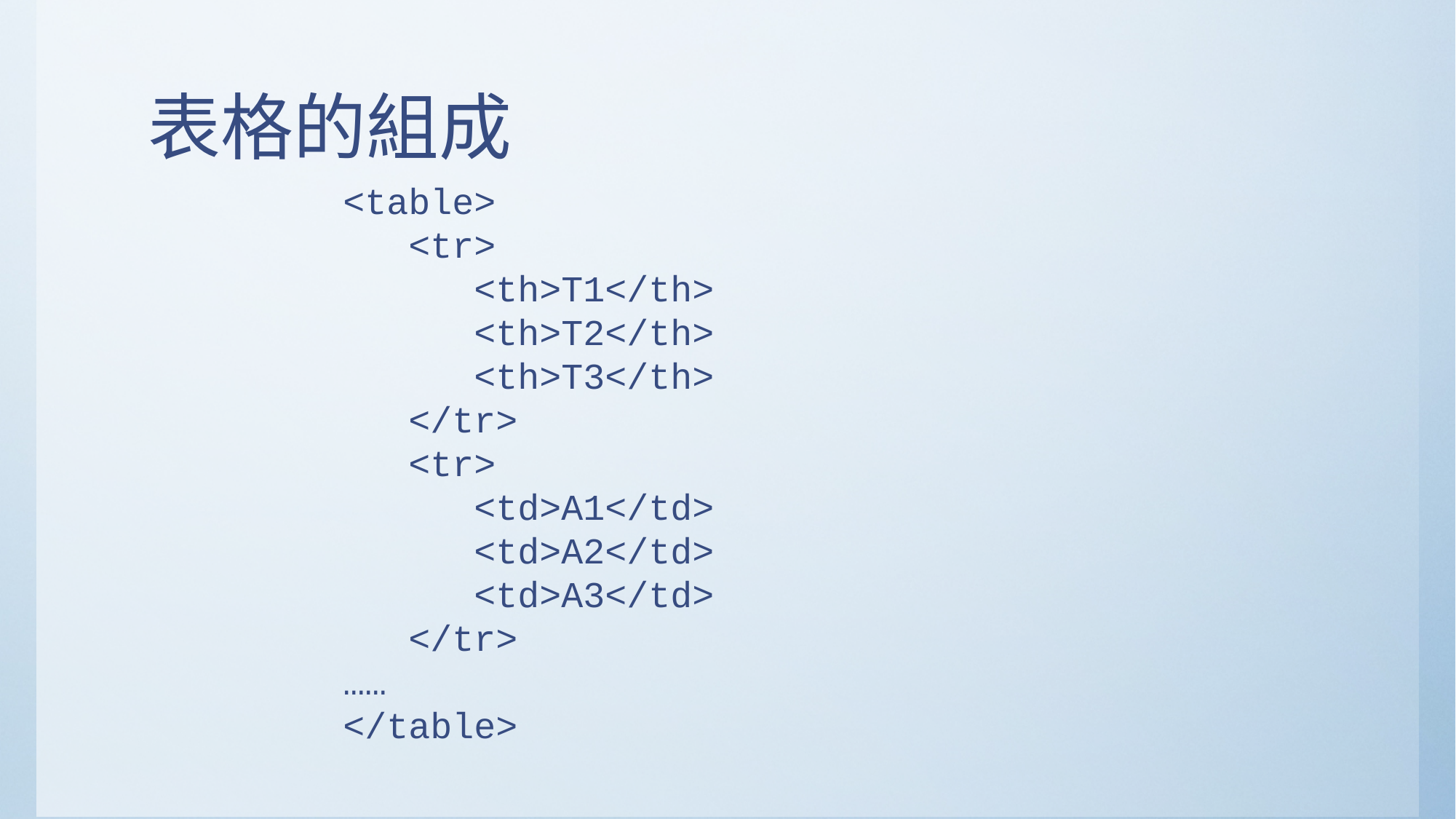

# 表格的組成
<table>
   <tr>
      <th>T1</th>
      <th>T2</th>
      <th>T3</th>
   </tr>
   <tr>
      <td>A1</td>
      <td>A2</td>
      <td>A3</td>
   </tr>
……
</table>